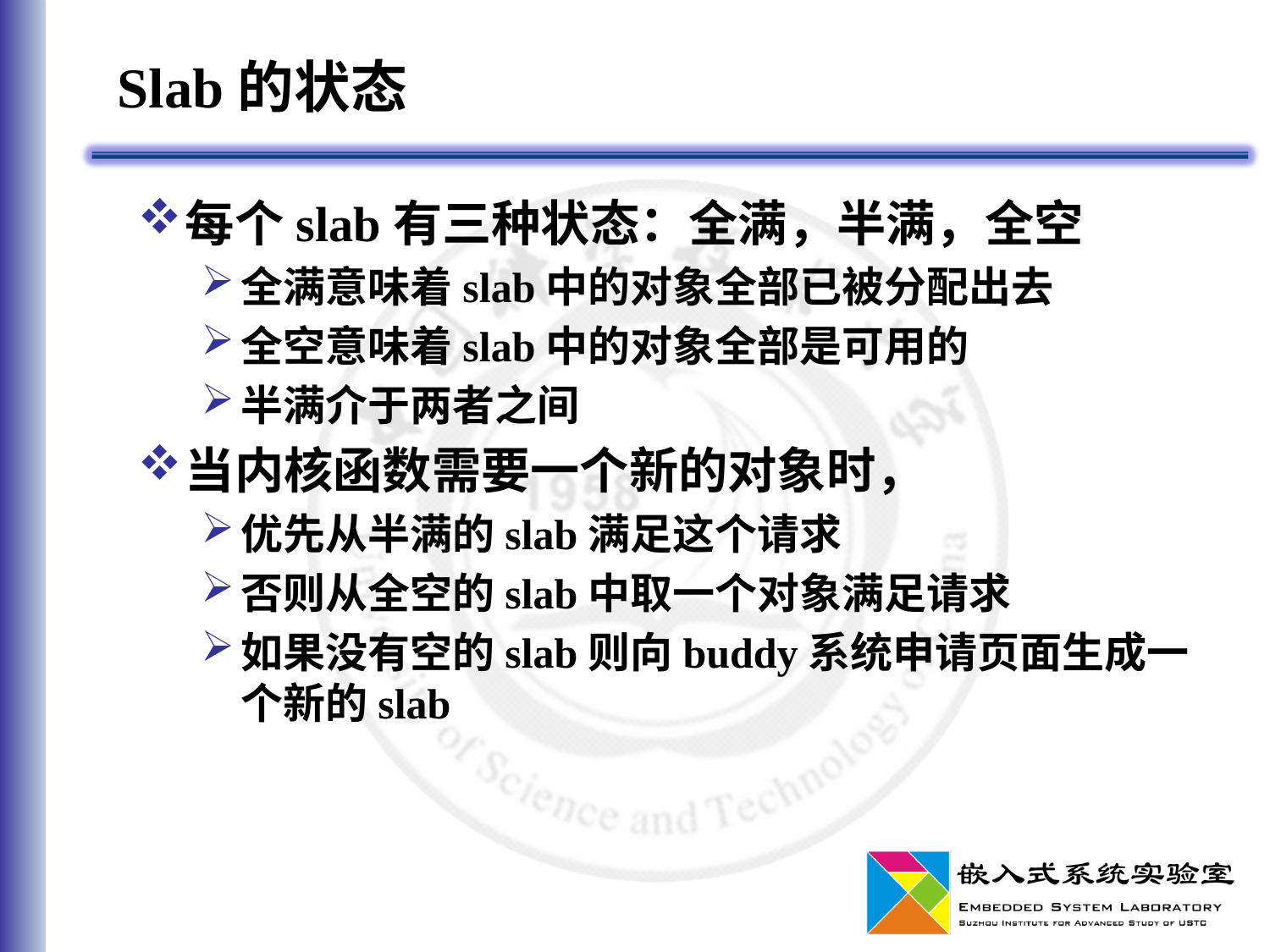

# Slab的状态
每个slab有三种状态：全满，半满，全空
全满意味着slab中的对象全部已被分配出去
全空意味着slab中的对象全部是可用的
半满介于两者之间
当内核函数需要一个新的对象时，
优先从半满的slab满足这个请求
否则从全空的slab中取一个对象满足请求
如果没有空的slab则向buddy系统申请页面生成一个新的slab